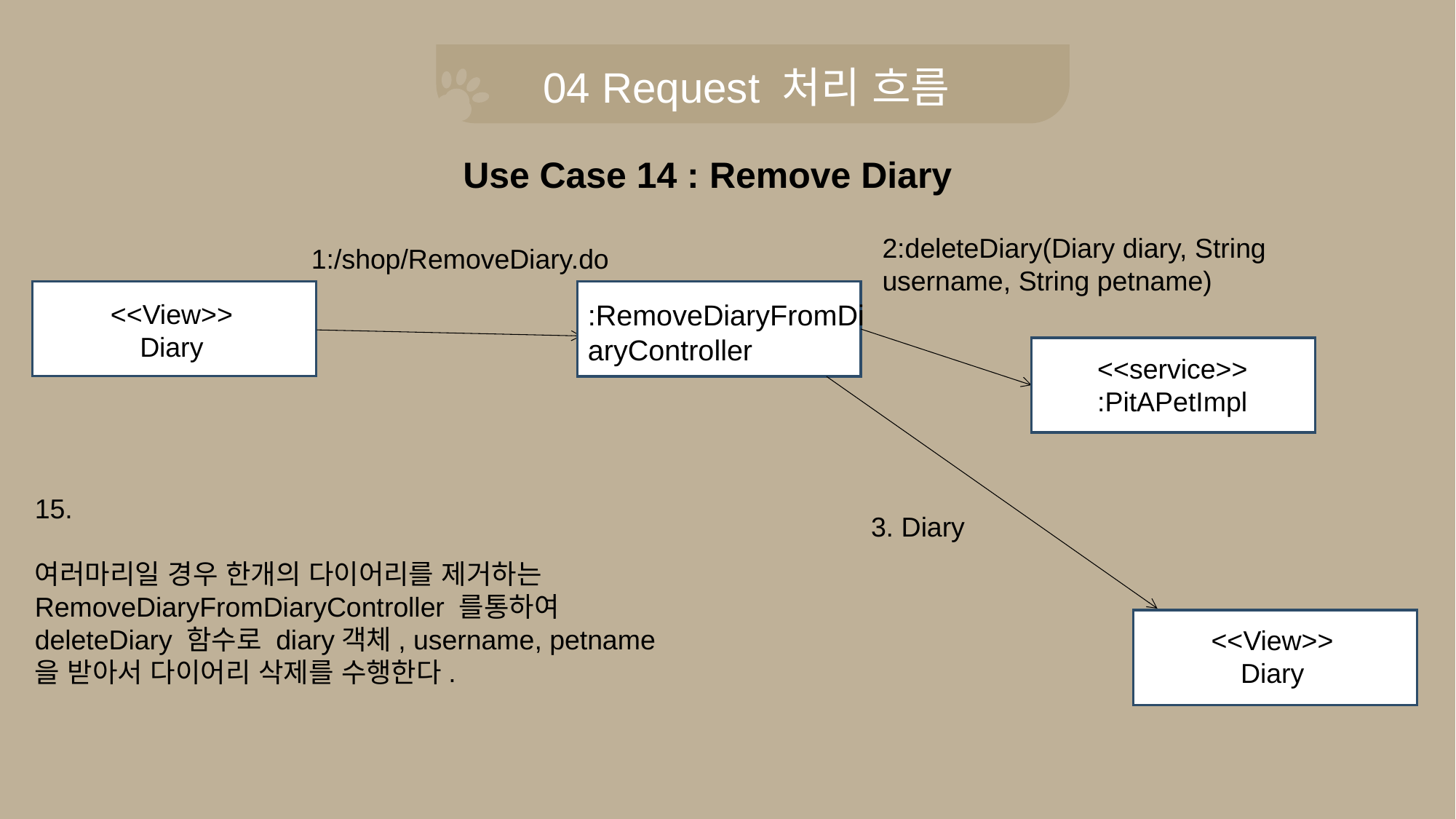

04 Request 처리 흐름

Use Case 14 : Remove Diary
2:deleteDiary(Diary diary, String username, String petname)
1:/shop/RemoveDiary.do

<<View>>
Diary
:RemoveDiaryFromDiaryController
<<View>>
Diary

<<service>>
:PitAPetImpl
15.

여러마리일 경우 한개의 다이어리를 제거하는 RemoveDiaryFromDiaryController 를통하여 deleteDiary 함수로 diary객체, username, petname 을 받아서 다이어리 삭제를 수행한다.
3. Diary

<<View>>
Diary